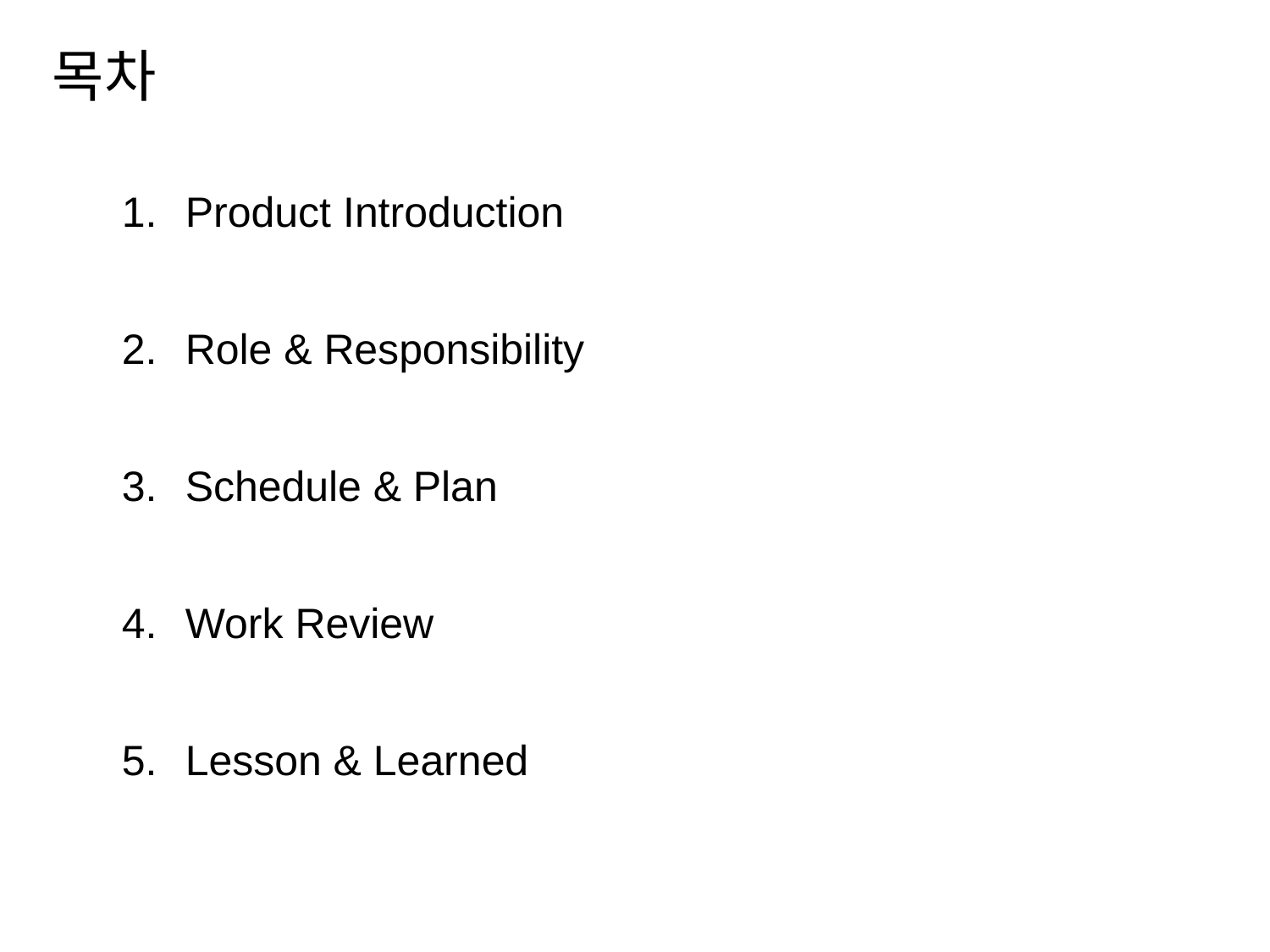

# 목차
Product Introduction
Role & Responsibility
Schedule & Plan
Work Review
Lesson & Learned